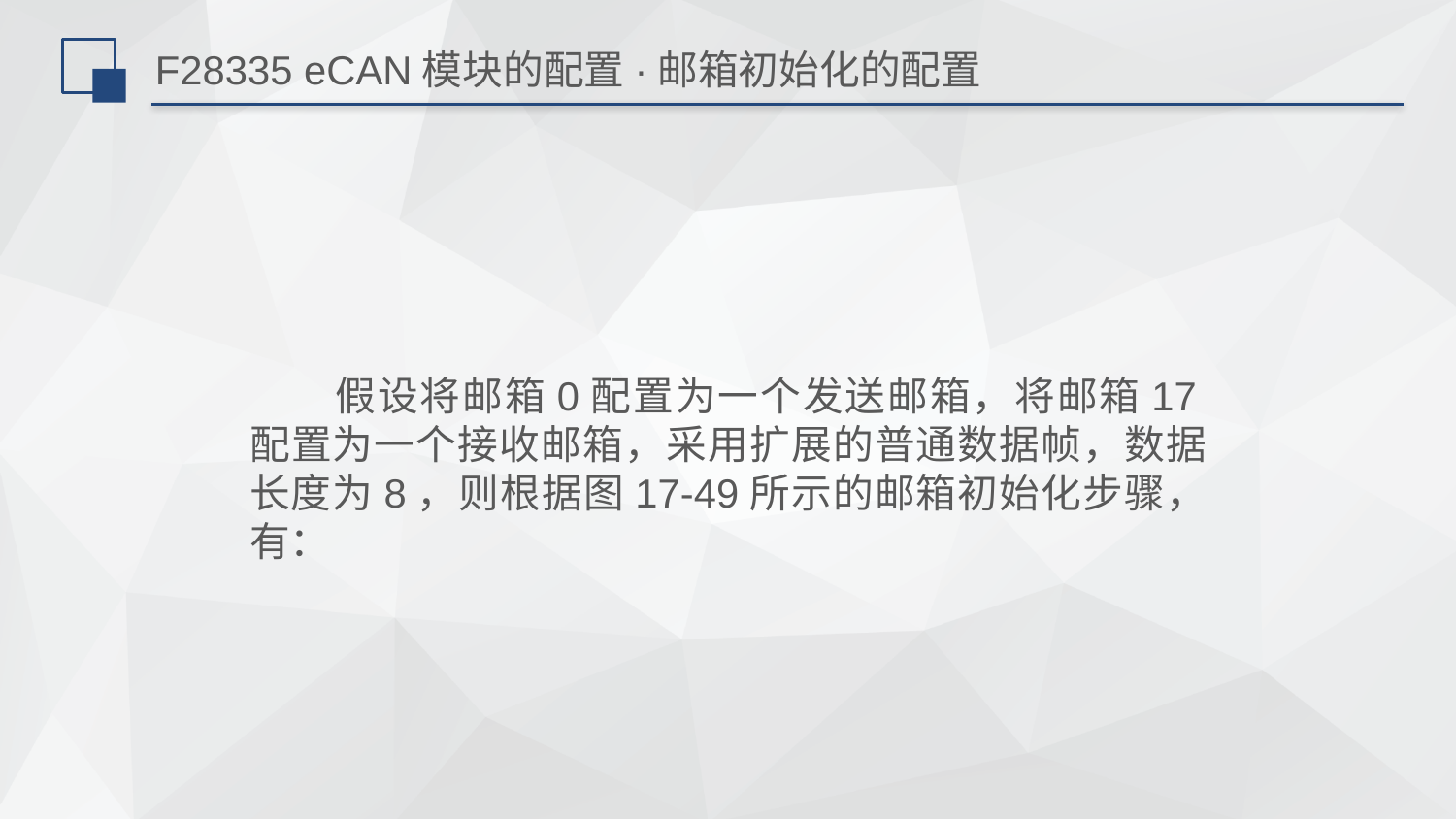

# F28335 eCAN模块的配置·邮箱初始化的配置
假设将邮箱0配置为一个发送邮箱，将邮箱17配置为一个接收邮箱，采用扩展的普通数据帧，数据长度为8，则根据图17-49所示的邮箱初始化步骤，有：